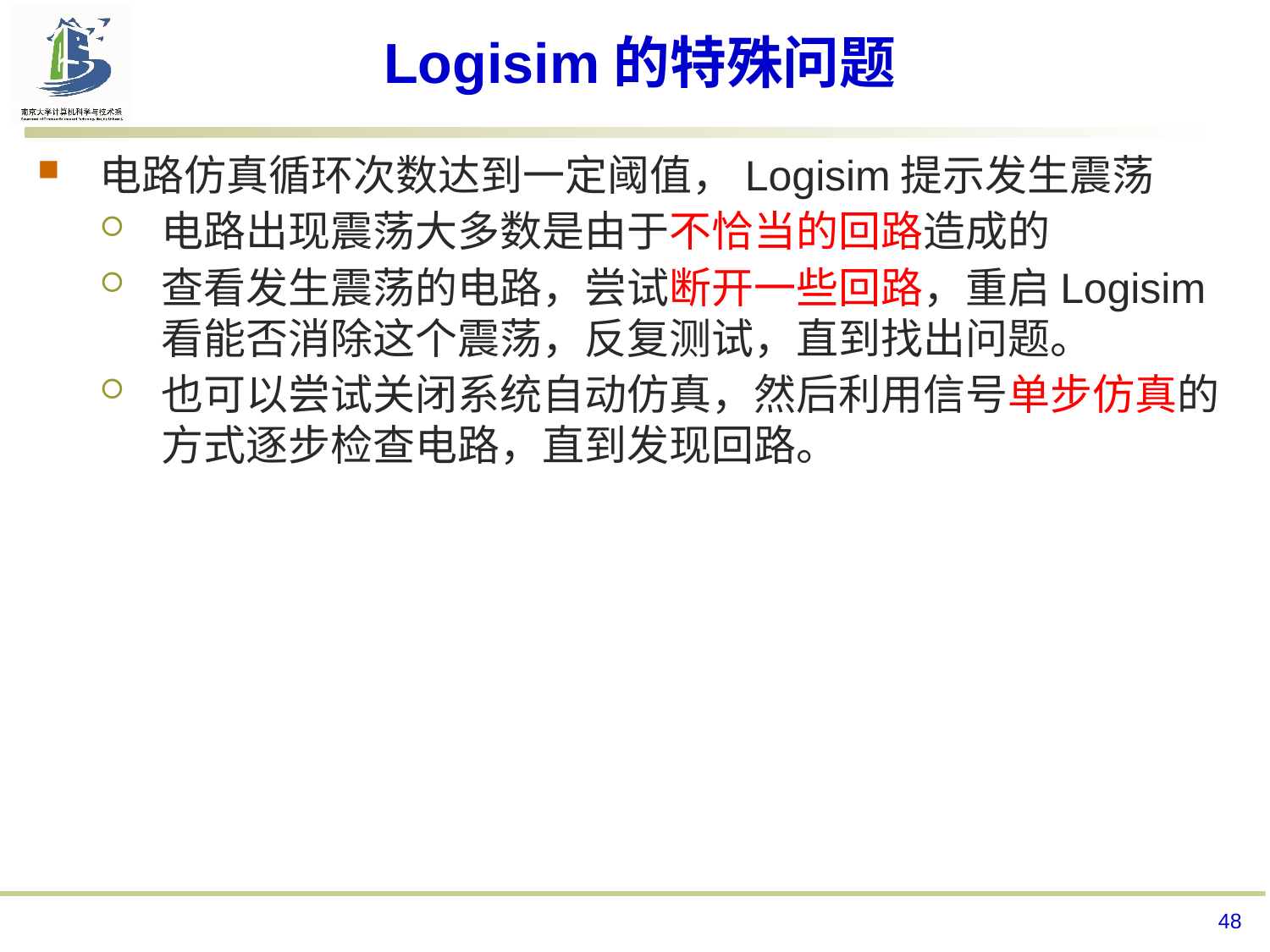

# Logisim的特殊问题
电路仿真循环次数达到一定阈值，Logisim提示发生震荡
电路出现震荡大多数是由于不恰当的回路造成的
查看发生震荡的电路，尝试断开一些回路，重启Logisim看能否消除这个震荡，反复测试，直到找出问题。
也可以尝试关闭系统自动仿真，然后利用信号单步仿真的方式逐步检查电路，直到发现回路。

48